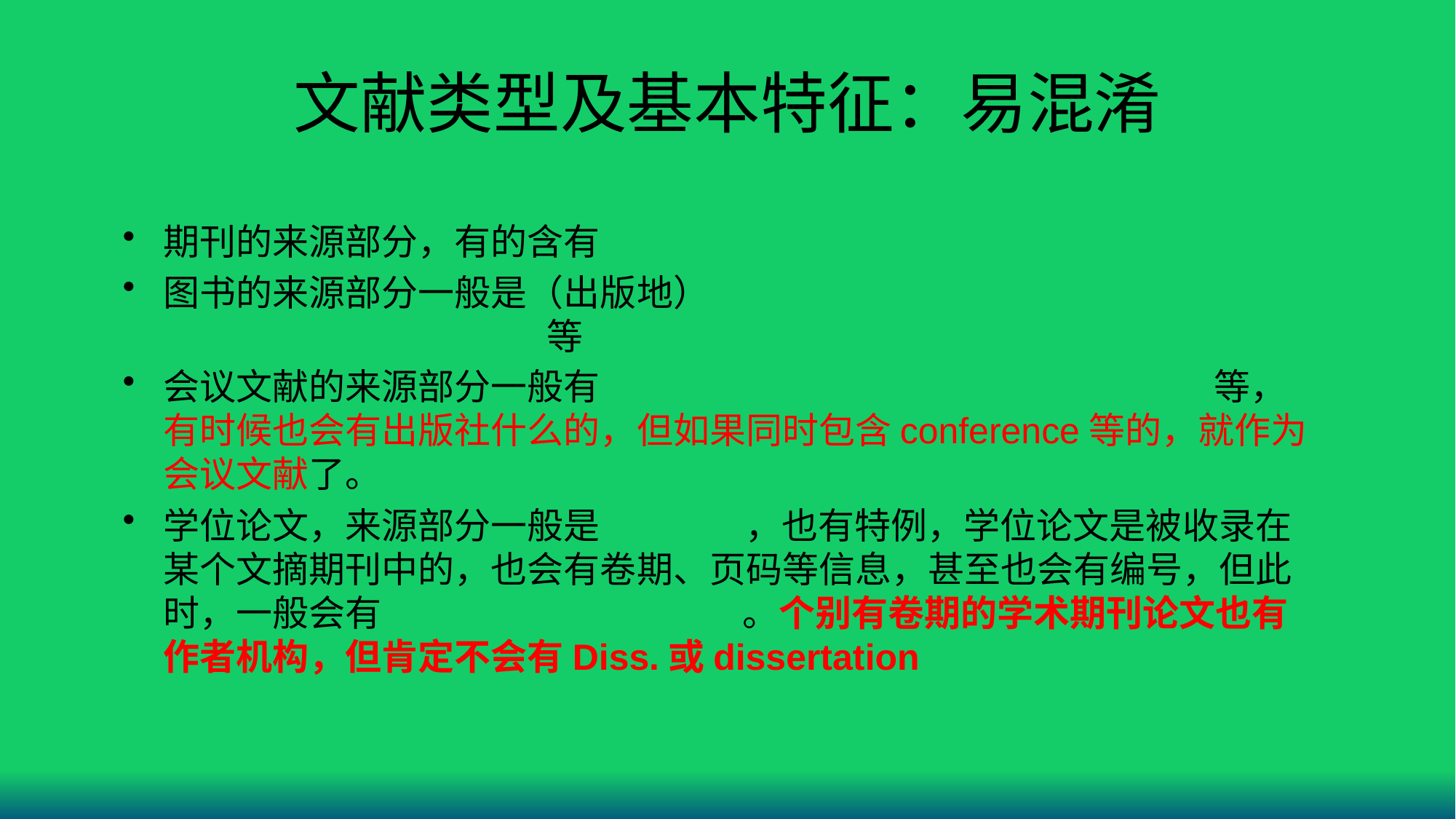

# 文献类型及基本特征：易混淆
期刊的来源部分，有的含有journal、一般都有卷（期）号，页码范围
图书的来源部分一般是（出版地）出版社，有的有编者editor、ed，ISBN号等
会议文献的来源部分一般有conference、proceeding、meeting等，有时候也会有出版社什么的，但如果同时包含conference等的，就作为会议文献了。
学位论文，来源部分一般是机构名称，也有特例，学位论文是被收录在某个文摘期刊中的，也会有卷期、页码等信息，甚至也会有编号，但此时，一般会有dissertation或diss.。个别有卷期的学术期刊论文也有作者机构，但肯定不会有Diss.或dissertation